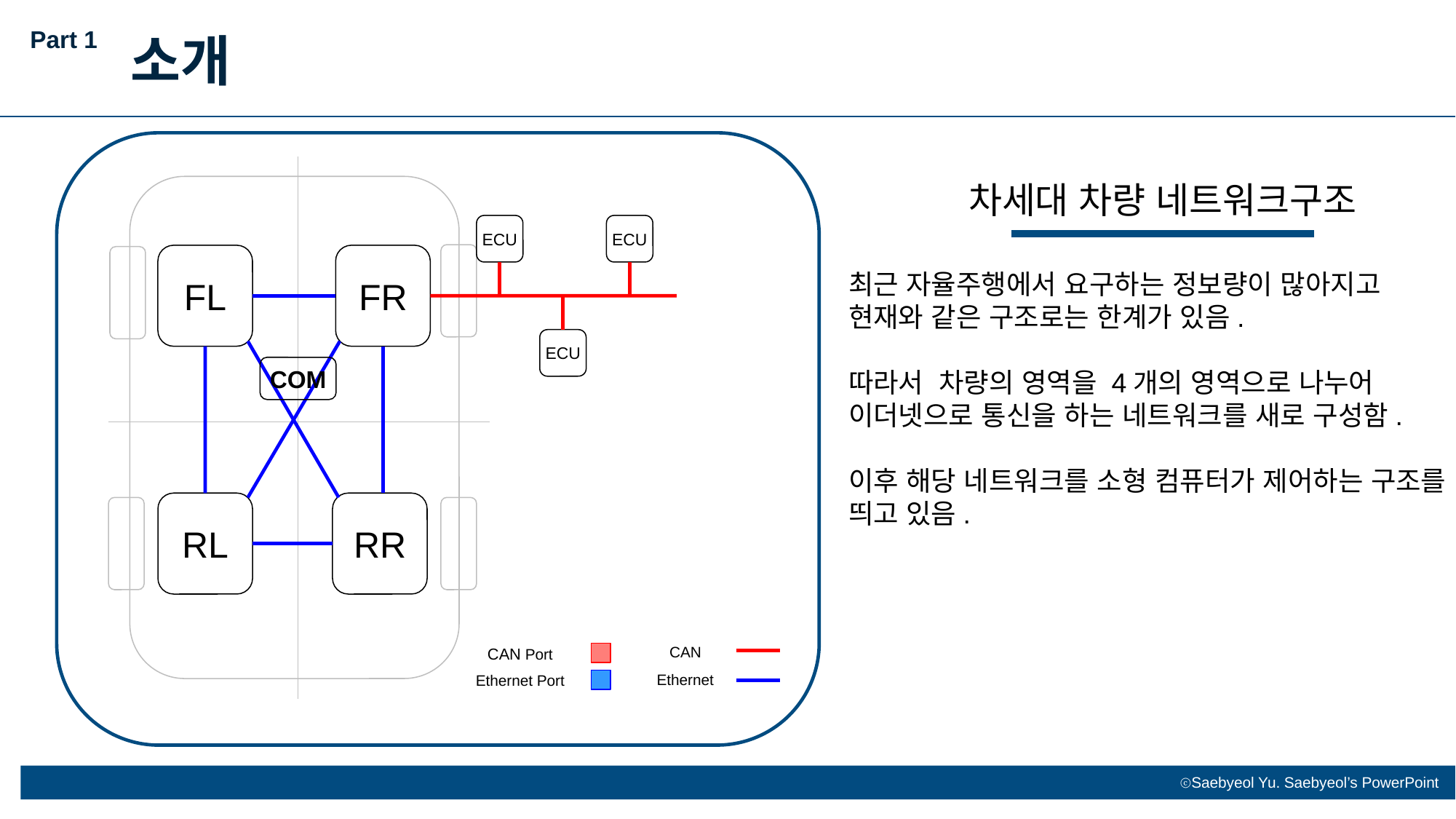

Part 1
소개

ECU
ECU

FL
FR

ECU
COM
RL
RR

차세대 차량 네트워크구조
최근 자율주행에서 요구하는 정보량이 많아지고 현재와 같은 구조로는 한계가 있음.

따라서  차량의 영역을 4개의 영역으로 나누어
이더넷으로 통신을 하는 네트워크를 새로 구성함.

이후 해당 네트워크를 소형 컴퓨터가 제어하는 구조를 띄고 있음.

CAN
Ethernet
CAN Port

Ethernet Port